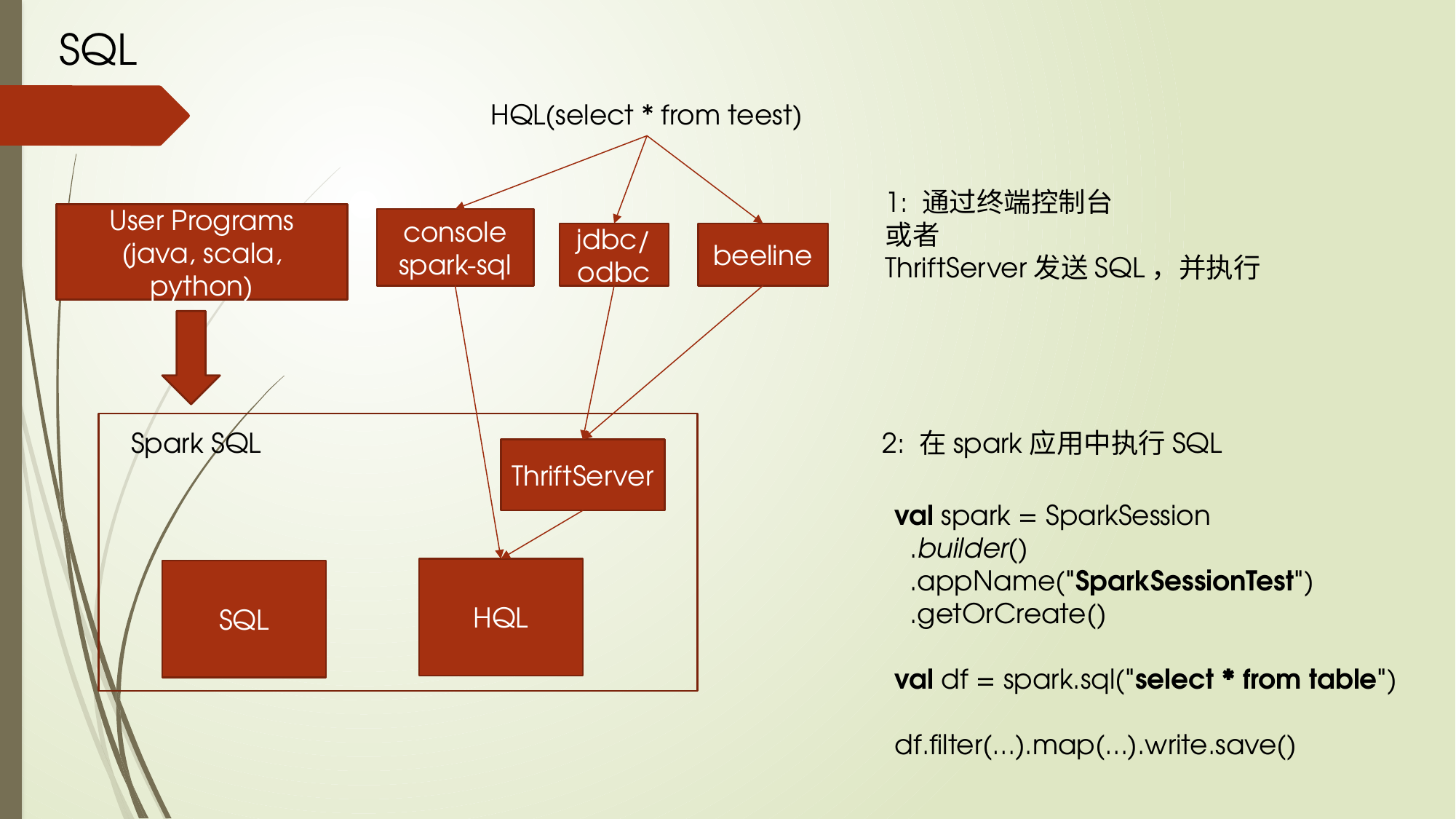

SQL
HQL(select * from teest)
1: 通过终端控制台
或者
ThriftServer发送SQL，并执行
User Programs
(java, scala, python)
console
spark-sql
jdbc/odbc
beeline

Spark SQL
2: 在spark应用中执行SQL
ThriftServer
val spark = SparkSession
  .builder()
  .appName("SparkSessionTest")
  .getOrCreate()
val df = spark.sql("select * from table")

df.filter(…).map(…).write.save()
HQL
SQL